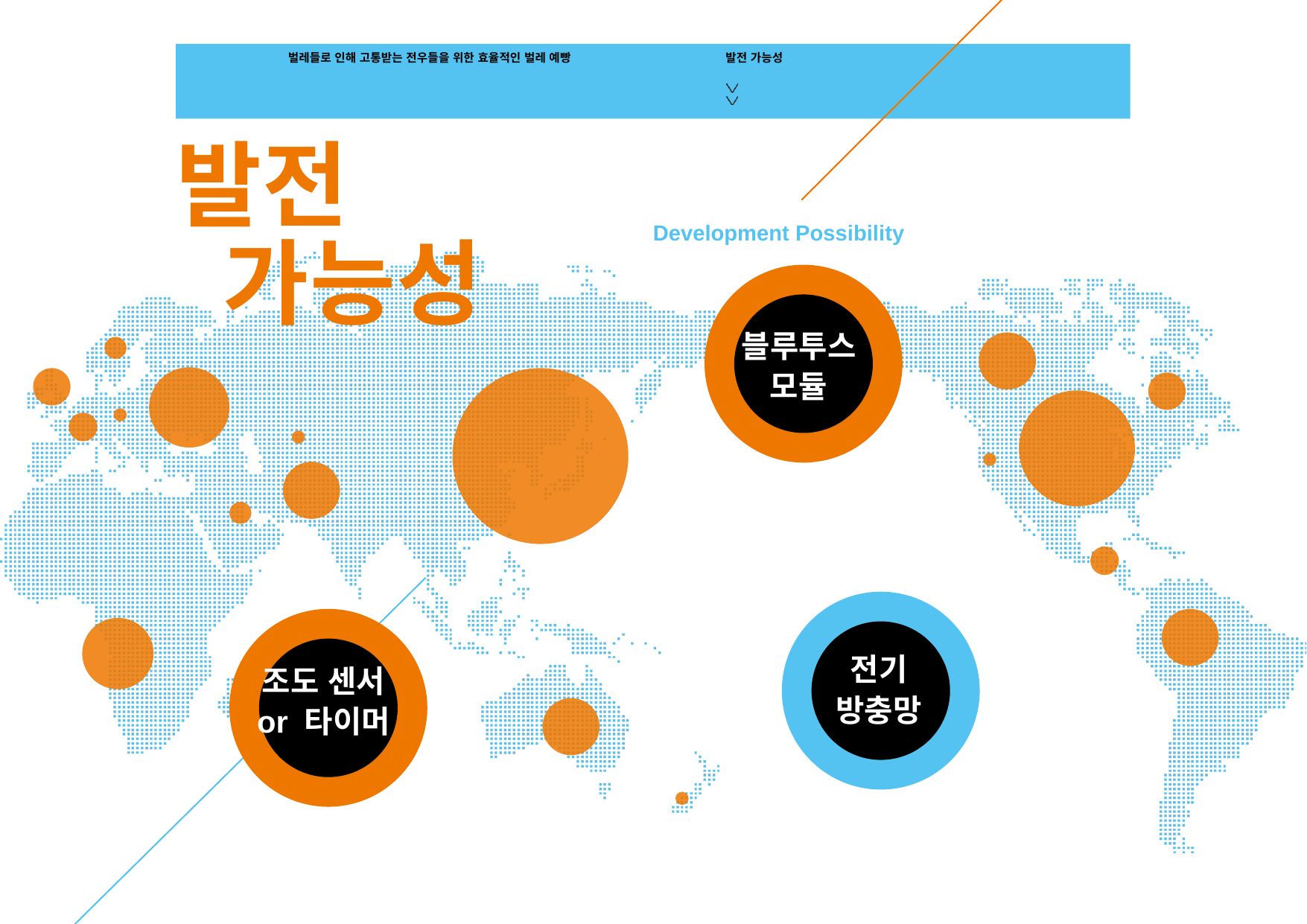

벌레들로 인해 고통받는 전우들을 위한 효율적인 벌레 예빵
발전 가능성
발전 가능성
Development Possibility

블루투스
모듈

전기
방충망
조도 센서
or 타이머